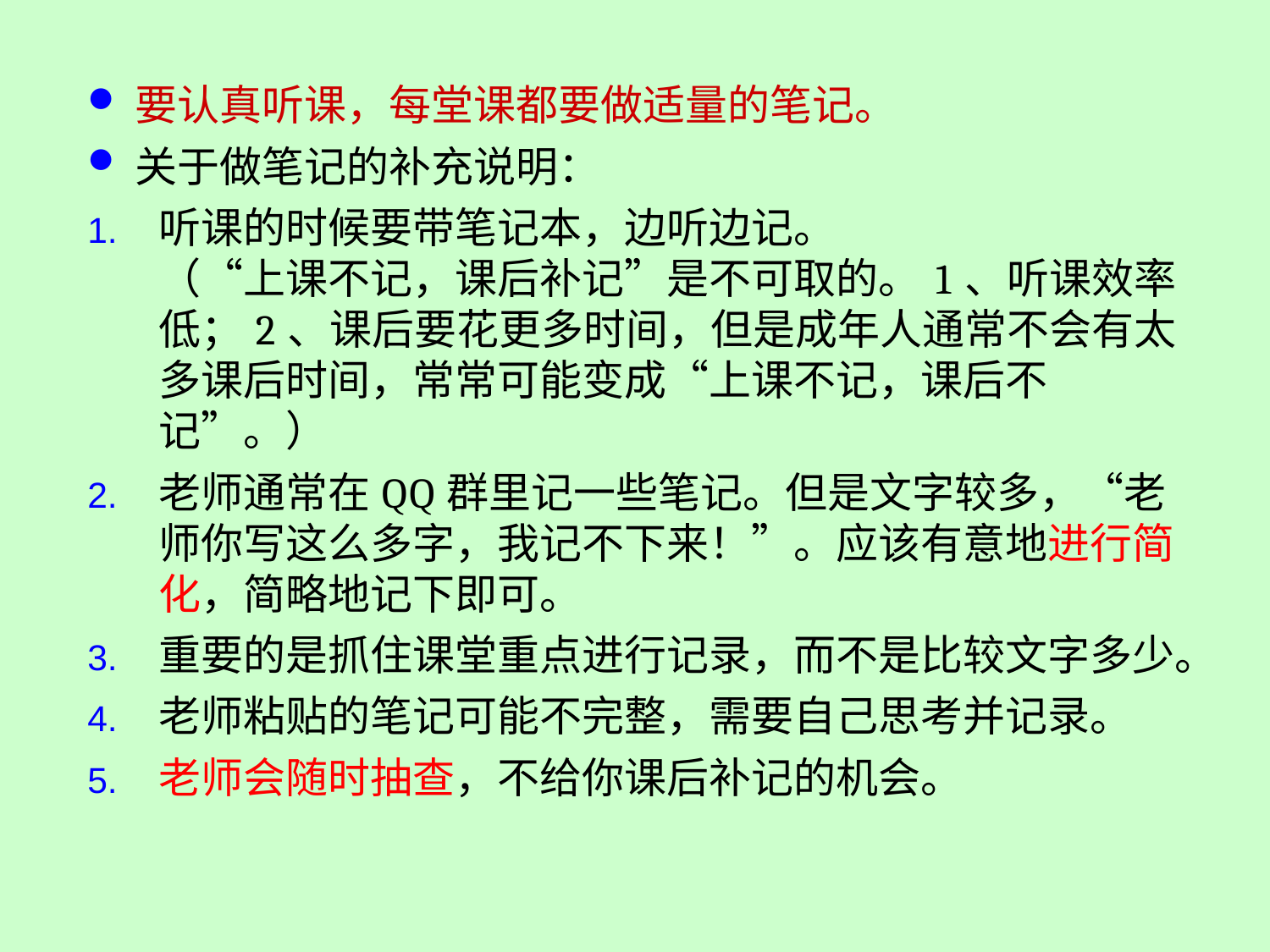

要认真听课，每堂课都要做适量的笔记。
关于做笔记的补充说明：
听课的时候要带笔记本，边听边记。
（“上课不记，课后补记”是不可取的。1、听课效率低；2、课后要花更多时间，但是成年人通常不会有太多课后时间，常常可能变成“上课不记，课后不记”。）
老师通常在QQ群里记一些笔记。但是文字较多，“老师你写这么多字，我记不下来！”。应该有意地进行简化，简略地记下即可。
重要的是抓住课堂重点进行记录，而不是比较文字多少。
老师粘贴的笔记可能不完整，需要自己思考并记录。
老师会随时抽查，不给你课后补记的机会。

17